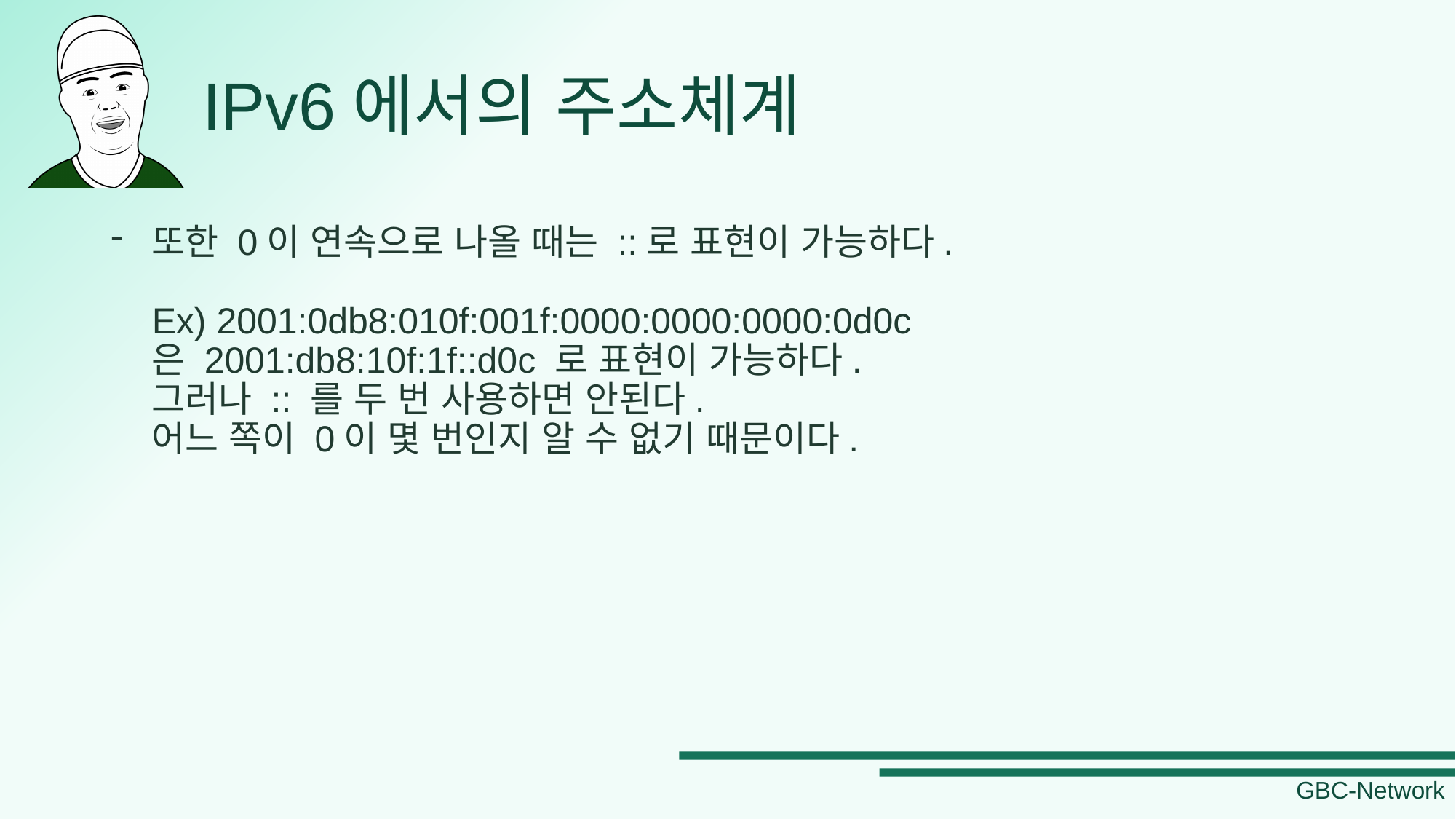

# IPv6에서의 주소체계
또한 0이 연속으로 나올 때는 ::로 표현이 가능하다.
Ex) 2001:0db8:010f:001f:0000:0000:0000:0d0c
은 2001:db8:10f:1f::d0c 로 표현이 가능하다.
그러나 :: 를 두 번 사용하면 안된다.
어느 쪽이 0이 몇 번인지 알 수 없기 때문이다.